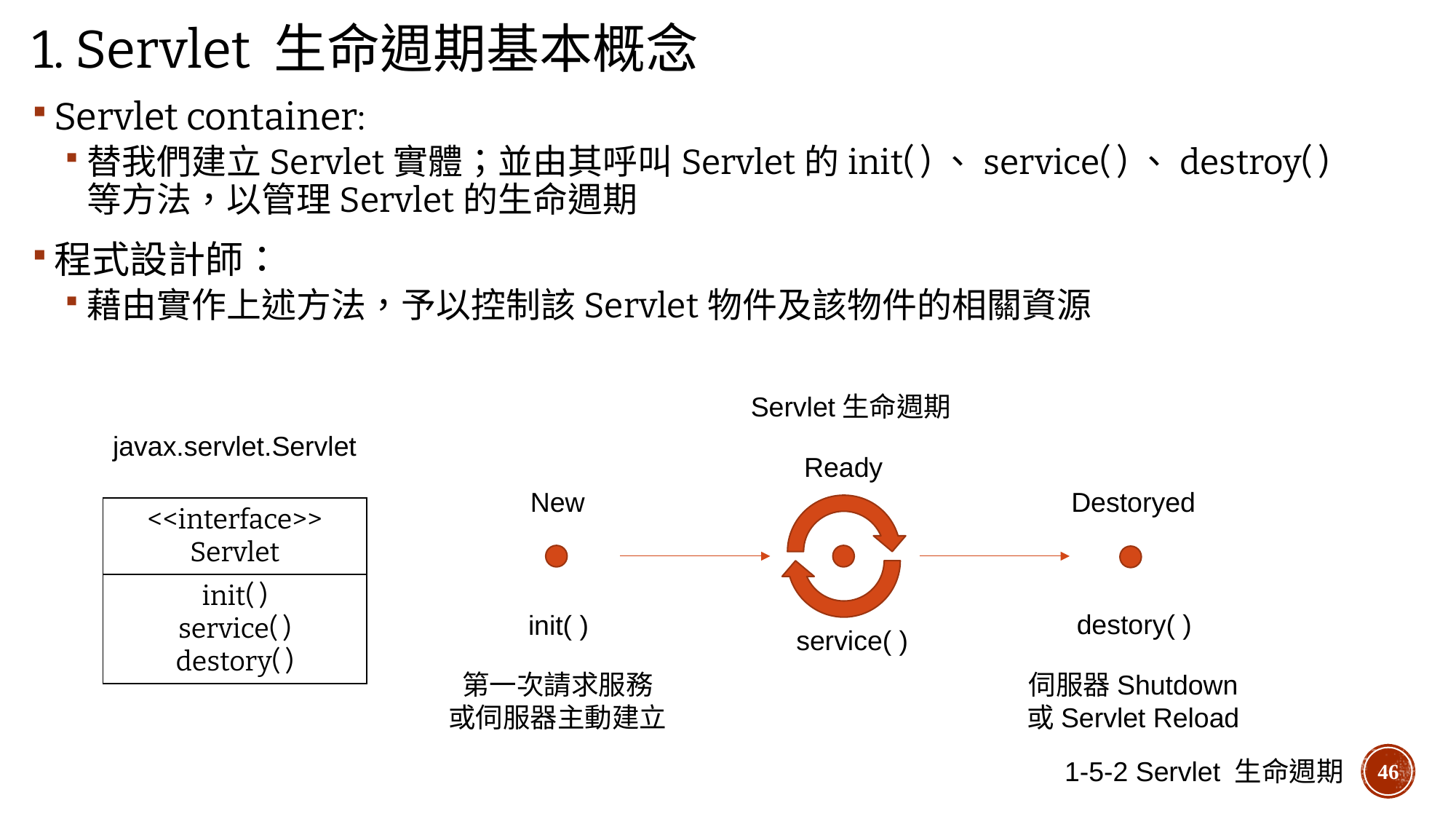

1. Servlet 生命週期基本概念
Servlet container:
替我們建立Servlet實體；並由其呼叫Servlet的init( )、service( )、destroy( )等方法，以管理Servlet的生命週期
程式設計師：
藉由實作上述方法，予以控制該Servlet物件及該物件的相關資源
Servlet生命週期
javax.servlet.Servlet
Ready
New
Destoryed

| <<interface>> Servlet |
| --- |
| init( ) service( ) destory( ) |

destory( )
init( )
service( )
第一次請求服務
或伺服器主動建立
伺服器Shutdown
或Servlet Reload
1-5-2 Servlet 生命週期
46